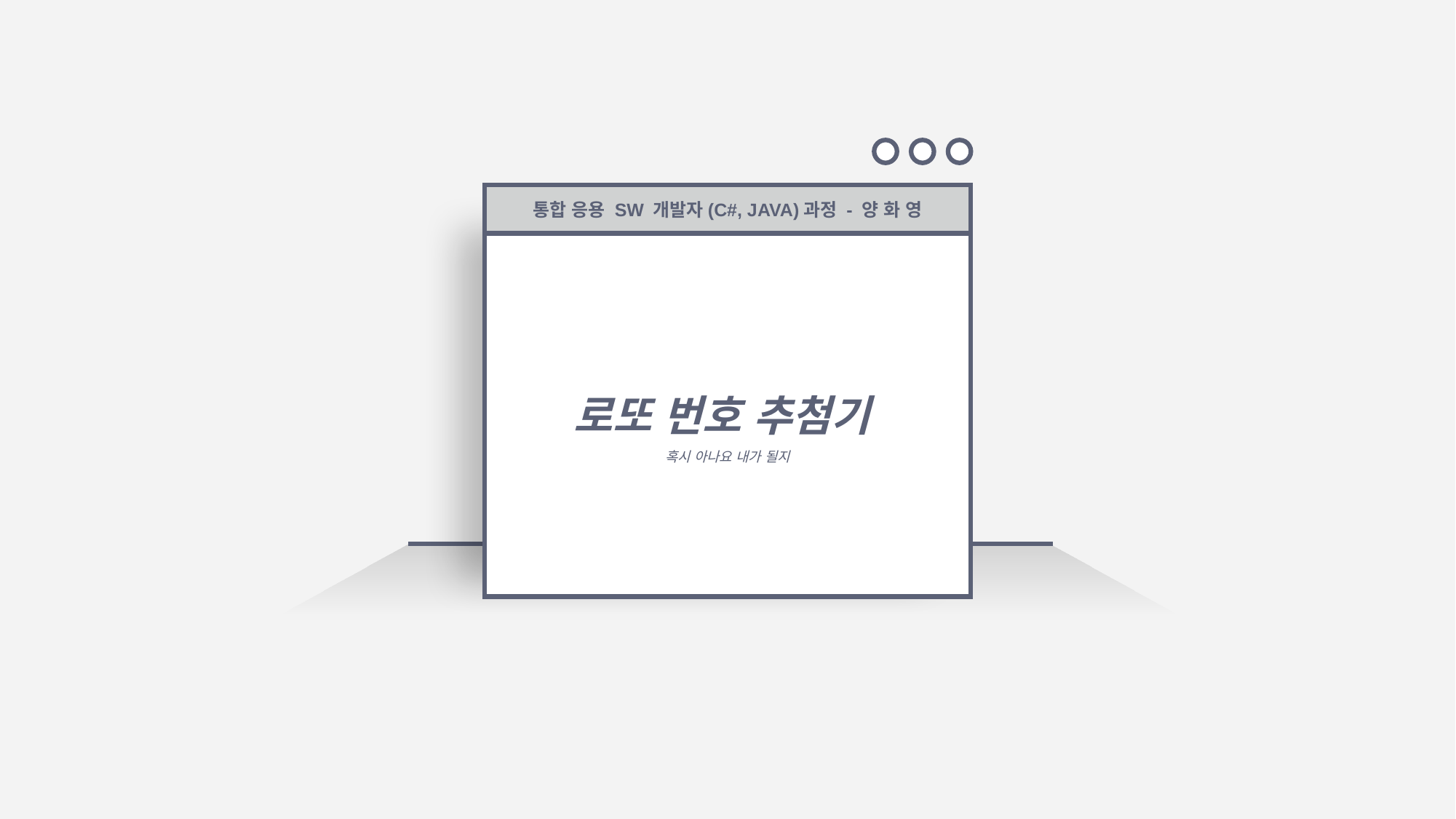

통합 응용 SW 개발자(C#, JAVA)과정 - 양 화 영
로또 번호 추첨기
혹시 아나요 내가 될지